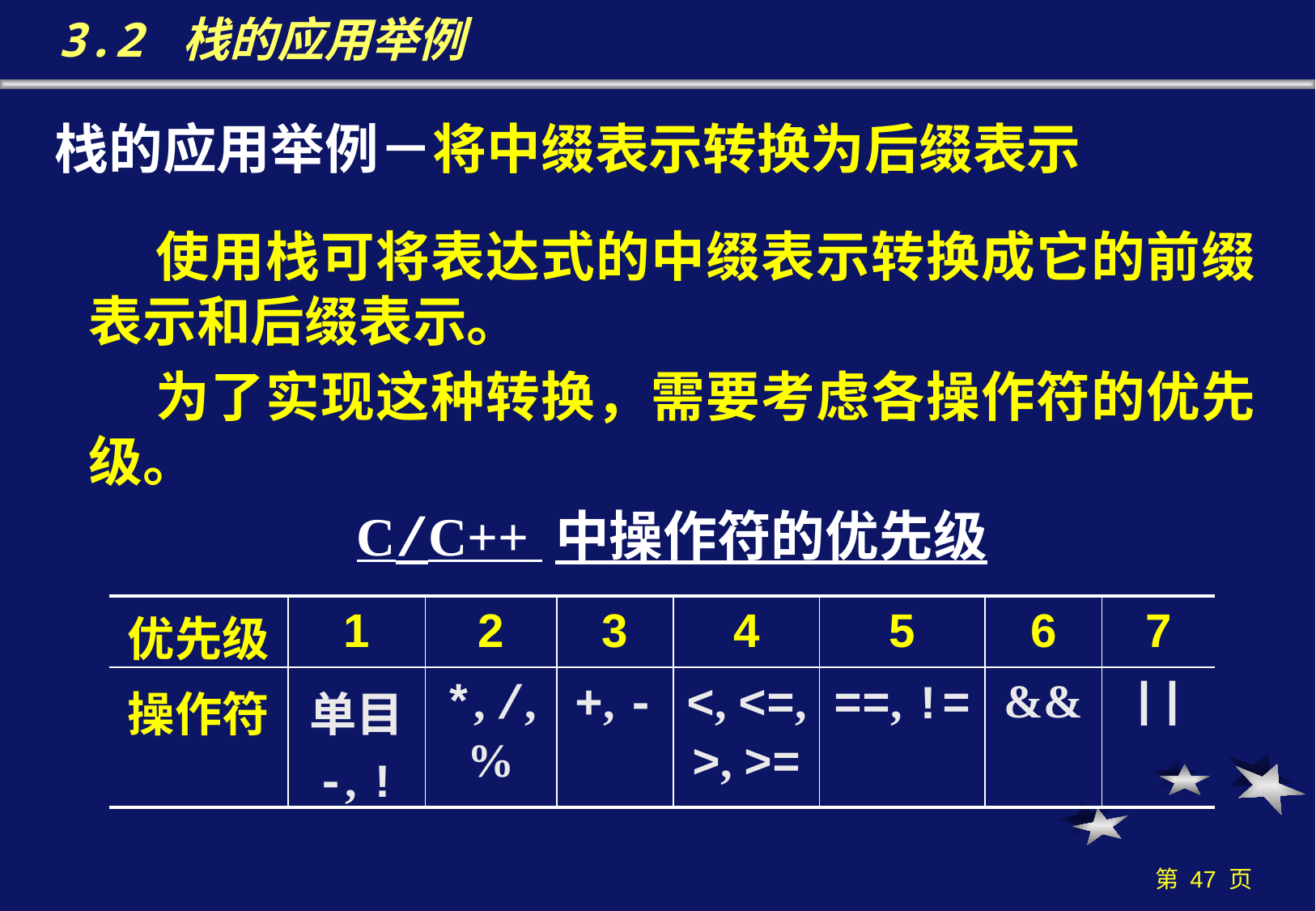

3.2 栈的应用举例
栈的应用举例－将中缀表示转换为后缀表示
    使用栈可将表达式的中缀表示转换成它的前缀表示和后缀表示。
    为了实现这种转换，需要考虑各操作符的优先级。
C/C++ 中操作符的优先级
| 优先级 | 1 | 2 | 3 | 4 | 5 | 6 | 7 |
| --- | --- | --- | --- | --- | --- | --- | --- |
| 操作符 | 单目 -, ! | \*, /, % | +, - | <, <=, >, >= | ==, != | && | || |